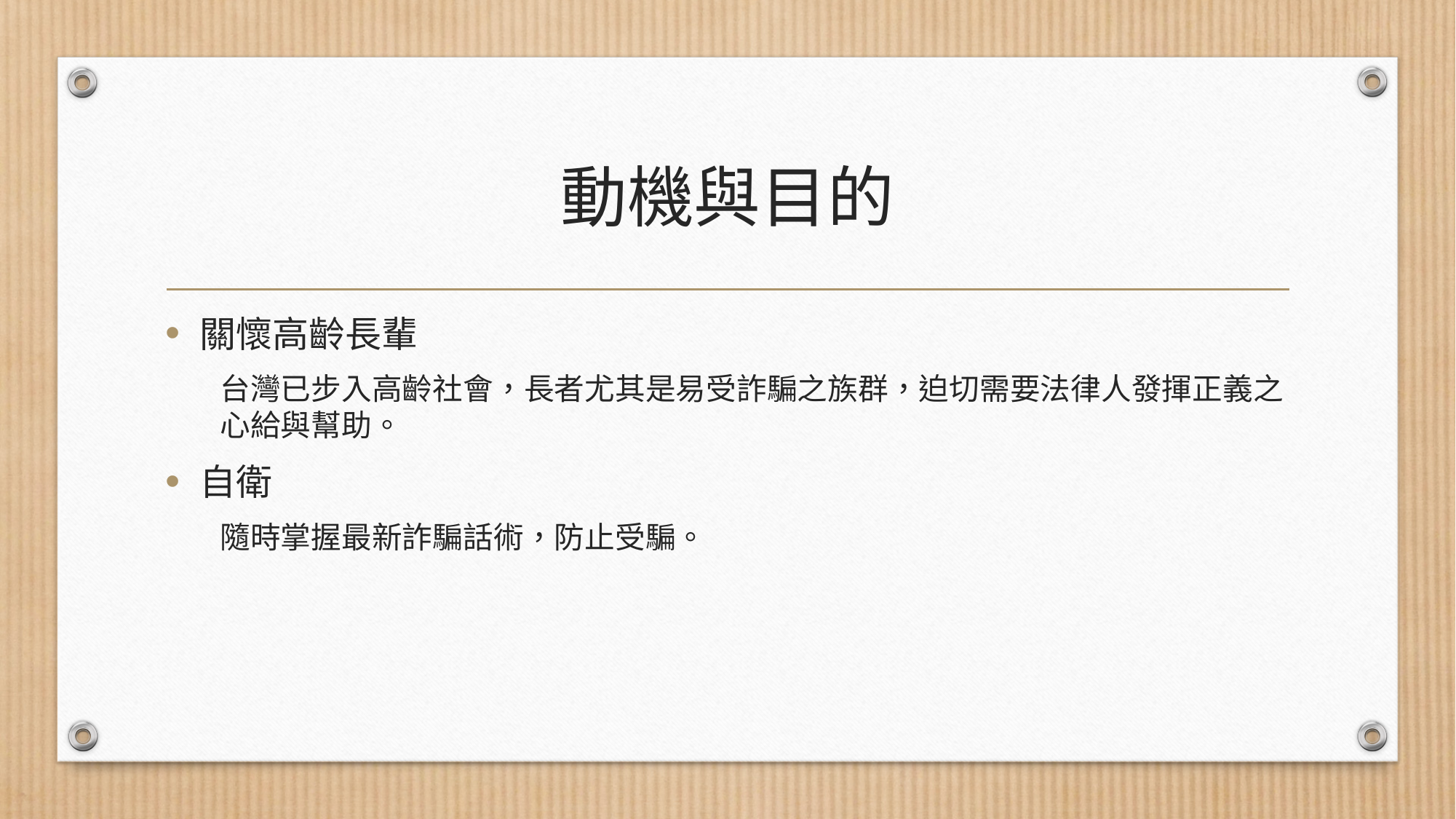

# 動機與目的
關懷高齡長輩
台灣已步入高齡社會，長者尤其是易受詐騙之族群，迫切需要法律人發揮正義之心給與幫助。
自衛
隨時掌握最新詐騙話術，防止受騙。